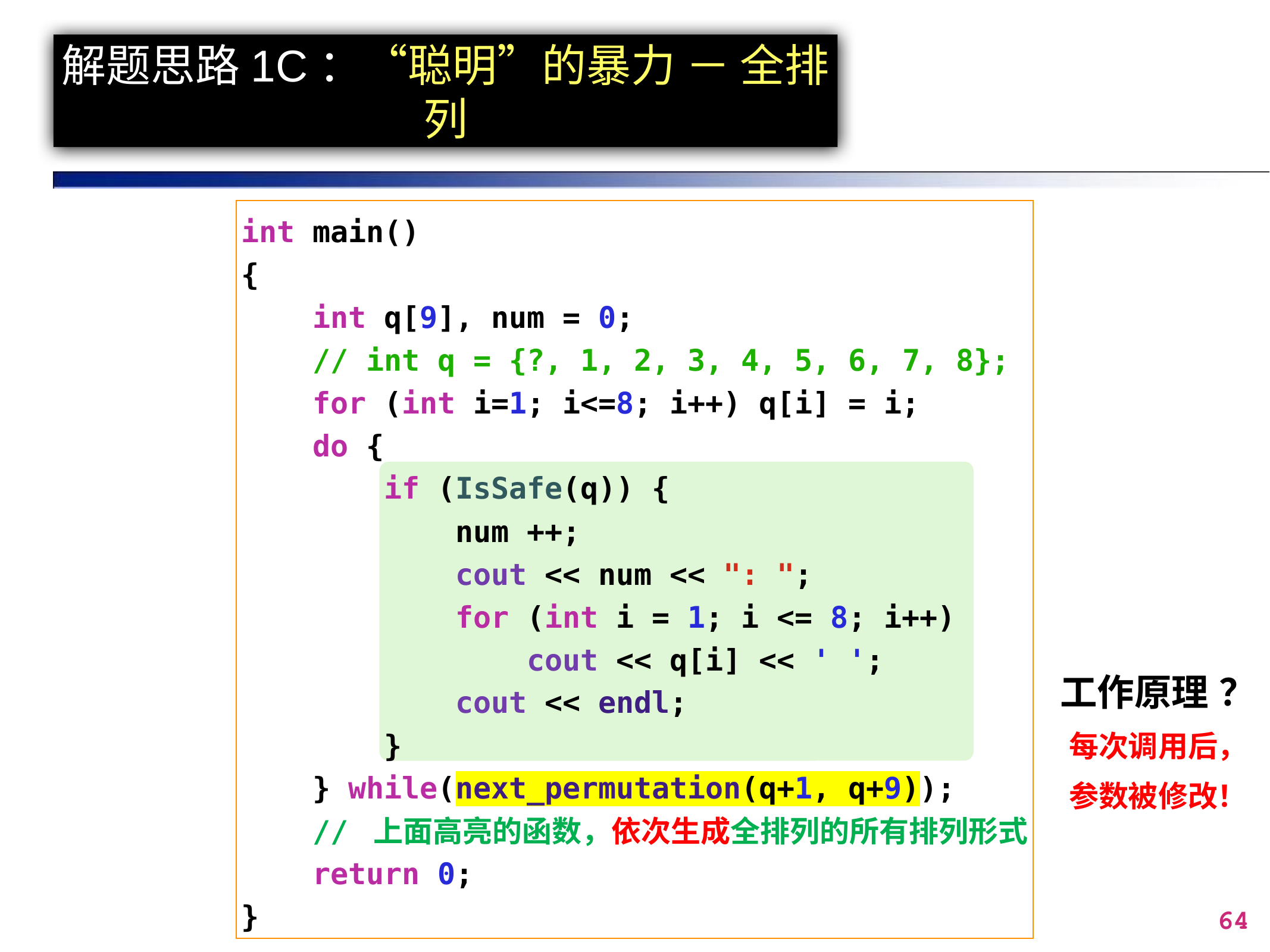

# 解题思路1C：“聪明”的暴力 － 全排列
int main()
{
    int q[9], num = 0;
    // int q = {?, 1, 2, 3, 4, 5, 6, 7, 8};
    for (int i=1; i<=8; i++) q[i] = i;
    do {
        if (IsSafe(q)) {
            num ++;
            cout << num << ": ";
            for (int i = 1; i <= 8; i++)
                cout << q[i] << ' ';
            cout << endl;
        }
    } while(next_permutation(q+1, q+9));
    // 上面高亮的函数，依次生成全排列的所有排列形式
    return 0;
}

工作原理 ？
每次调用后，
参数被修改！
64